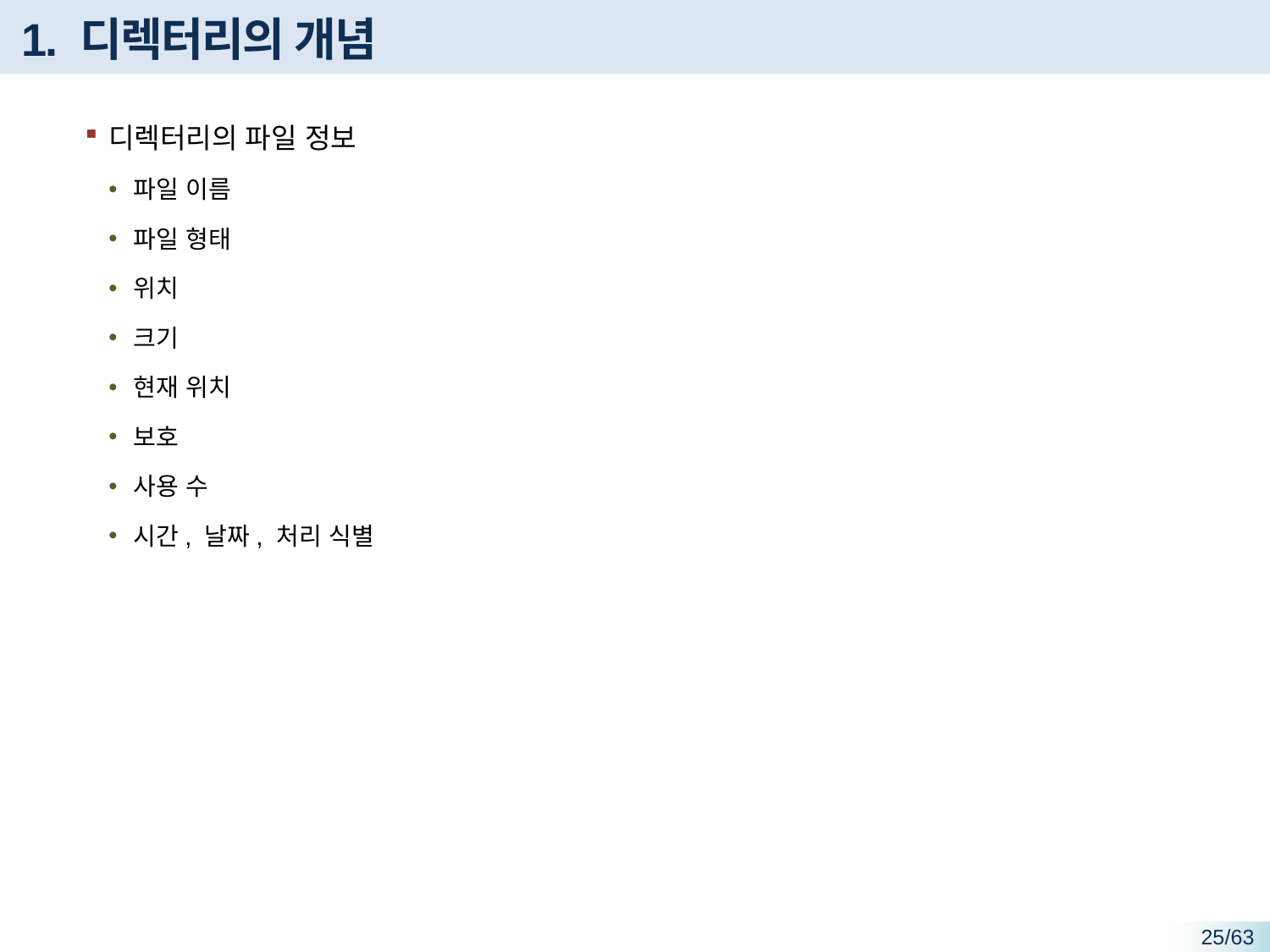

# 1. 디렉터리의 개념
디렉터리의 파일 정보
파일 이름
파일 형태
위치
크기
현재 위치
보호
사용 수
시간, 날짜, 처리 식별